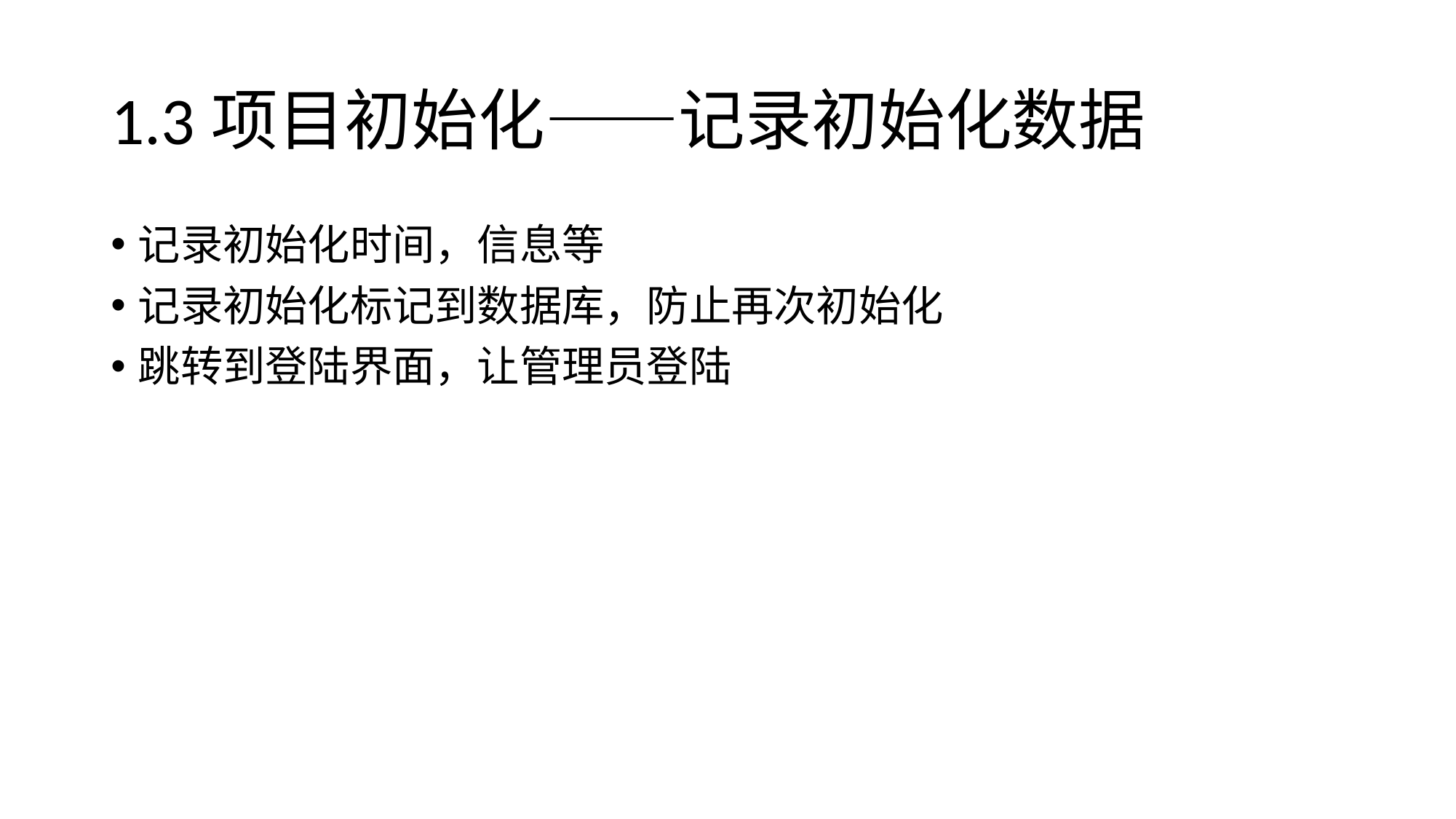

# 1.3项目初始化——记录初始化数据
记录初始化时间，信息等
记录初始化标记到数据库，防止再次初始化
跳转到登陆界面，让管理员登陆